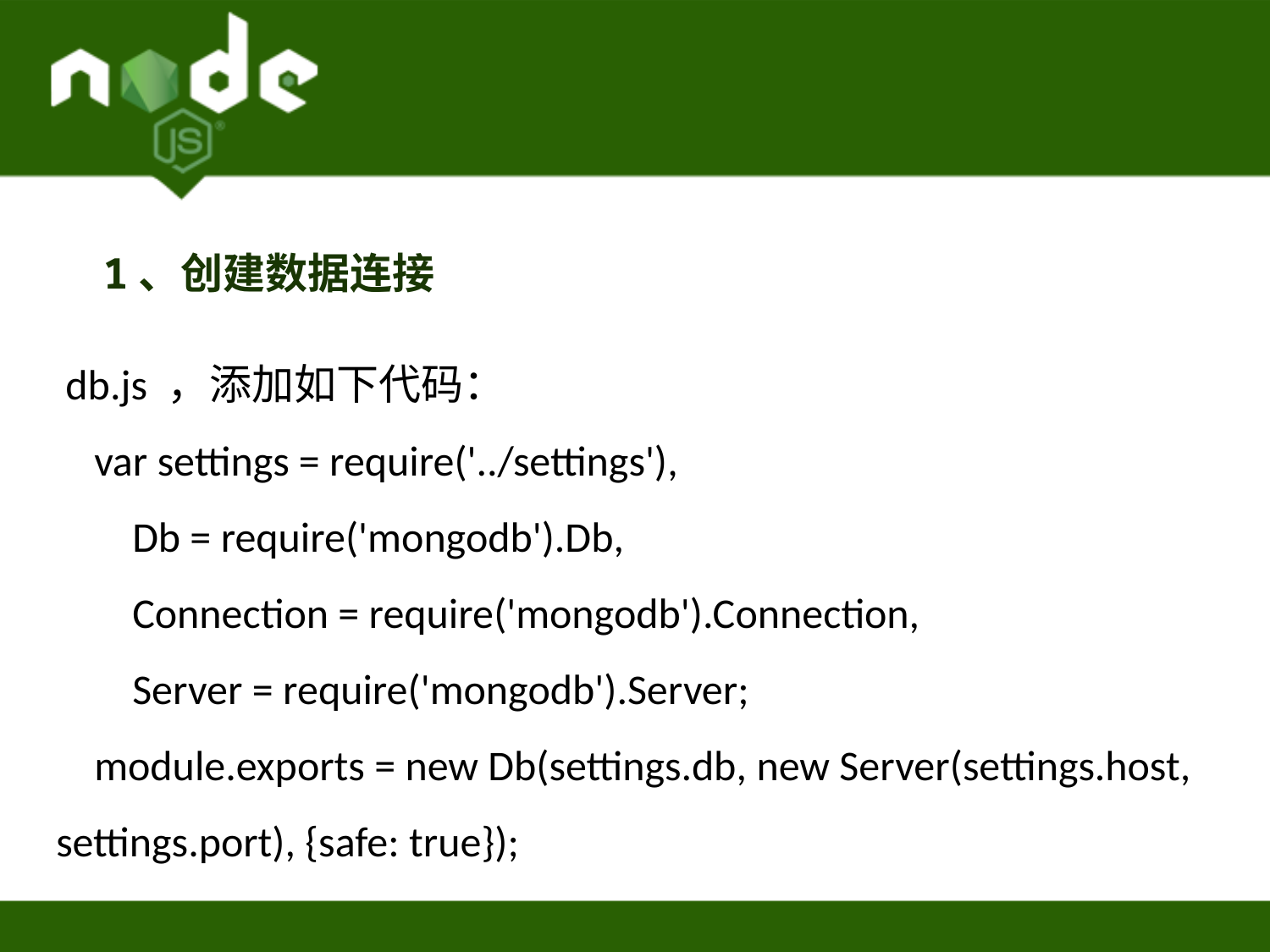

1、创建数据连接
 db.js ，添加如下代码：
    var settings = require('../settings'),
        Db = require('mongodb').Db,
        Connection = require('mongodb').Connection,
        Server = require('mongodb').Server;
    module.exports = new Db(settings.db, new Server(settings.host, settings.port), {safe: true});